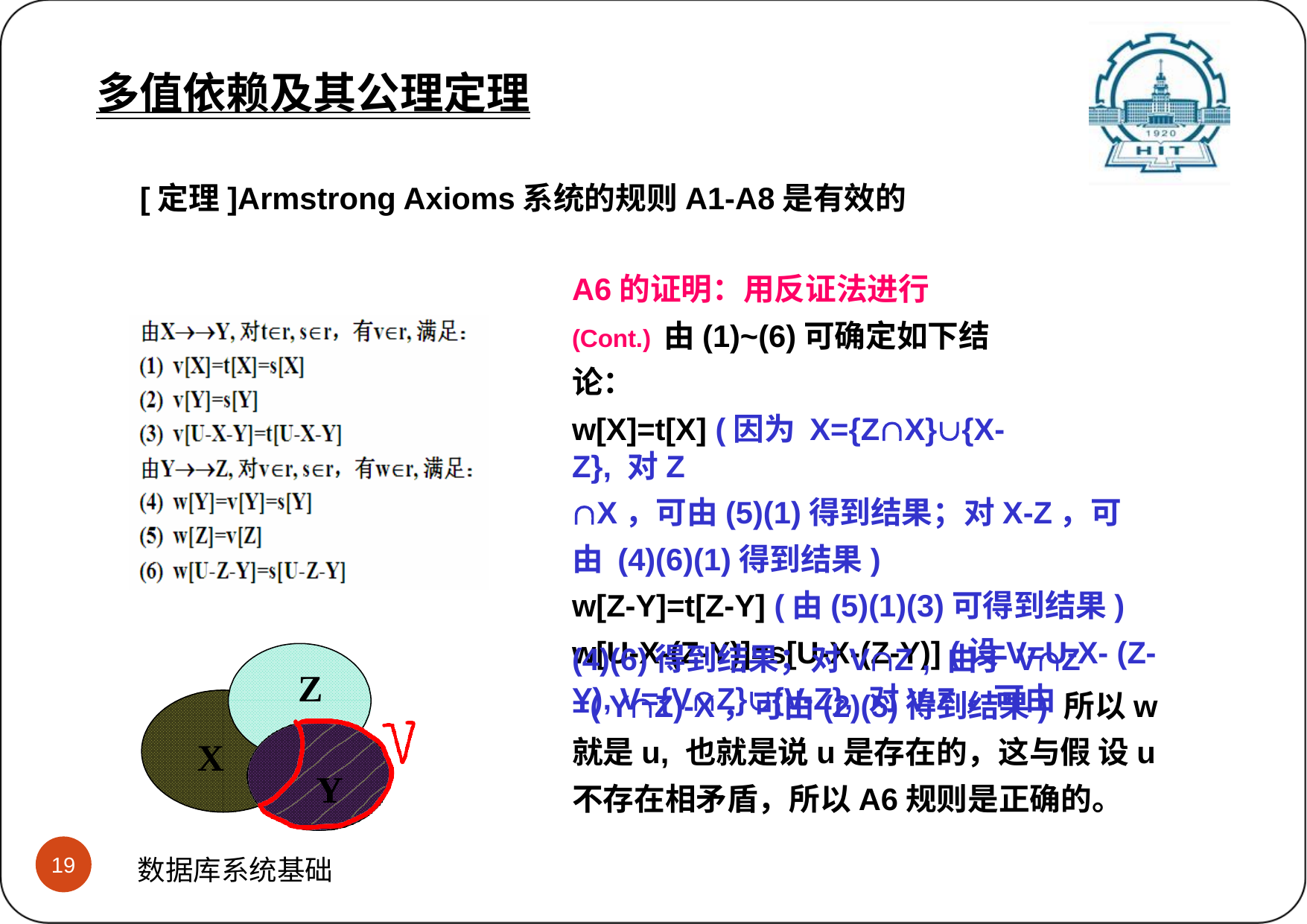

# 多值依赖
(2)多值依赖的Armstrong公理的证明
多值依赖及其公理定理
[定理]Armstrong Axioms系统的规则A1-A8是有效的

A6的证明：用反证法进行(Cont.) 由(1)~(6)可确定如下结论：
w[X]=t[X] (因为 X={Z∩X}∪{X-Z}, 对Z
∩X，可由(5)(1)得到结果；对X-Z，可由 (4)(6)(1)得到结果)
w[Z-Y]=t[Z-Y] (由(5)(1)(3)可得到结果)
w[U-X-(Z-Y)]=s[U-X-(Z-Y)] (设V=U-X- (Z-Y), V={V∩Z}∪{V-Z}, 对V-Z，可由

(4)(6)得到结果；对V∩Z , 由于V∩Z
=( Y∩Z)-X，可由(2)(5)得到结果) 所以w就是u, 也就是说u是存在的，这与假 设u不存在相矛盾，所以A6规则是正确的。

Z

X
Y